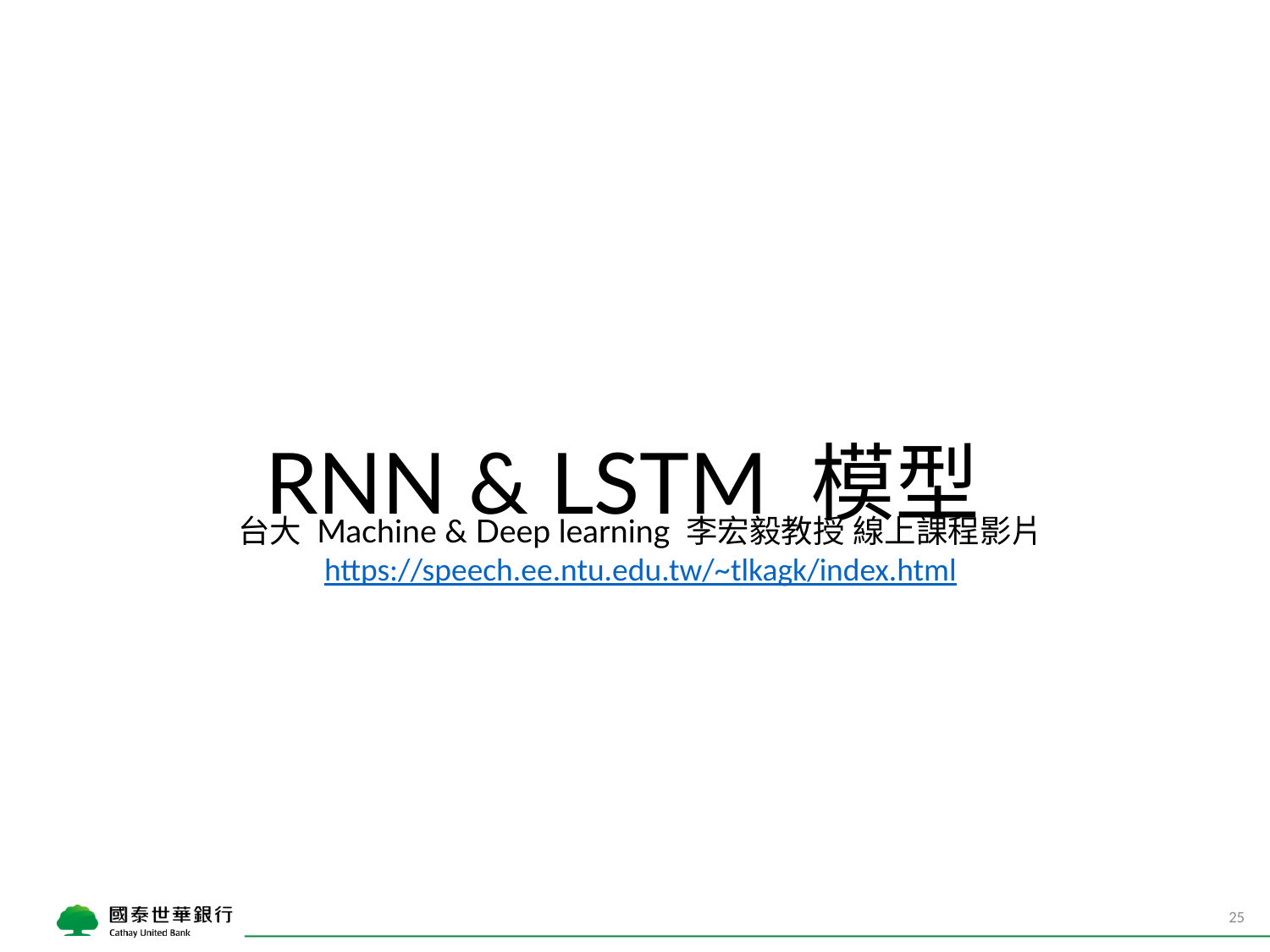

# RNN & LSTM 模型
台大 Machine & Deep learning 李宏毅教授 線上課程影片
https://speech.ee.ntu.edu.tw/~tlkagk/index.html
25